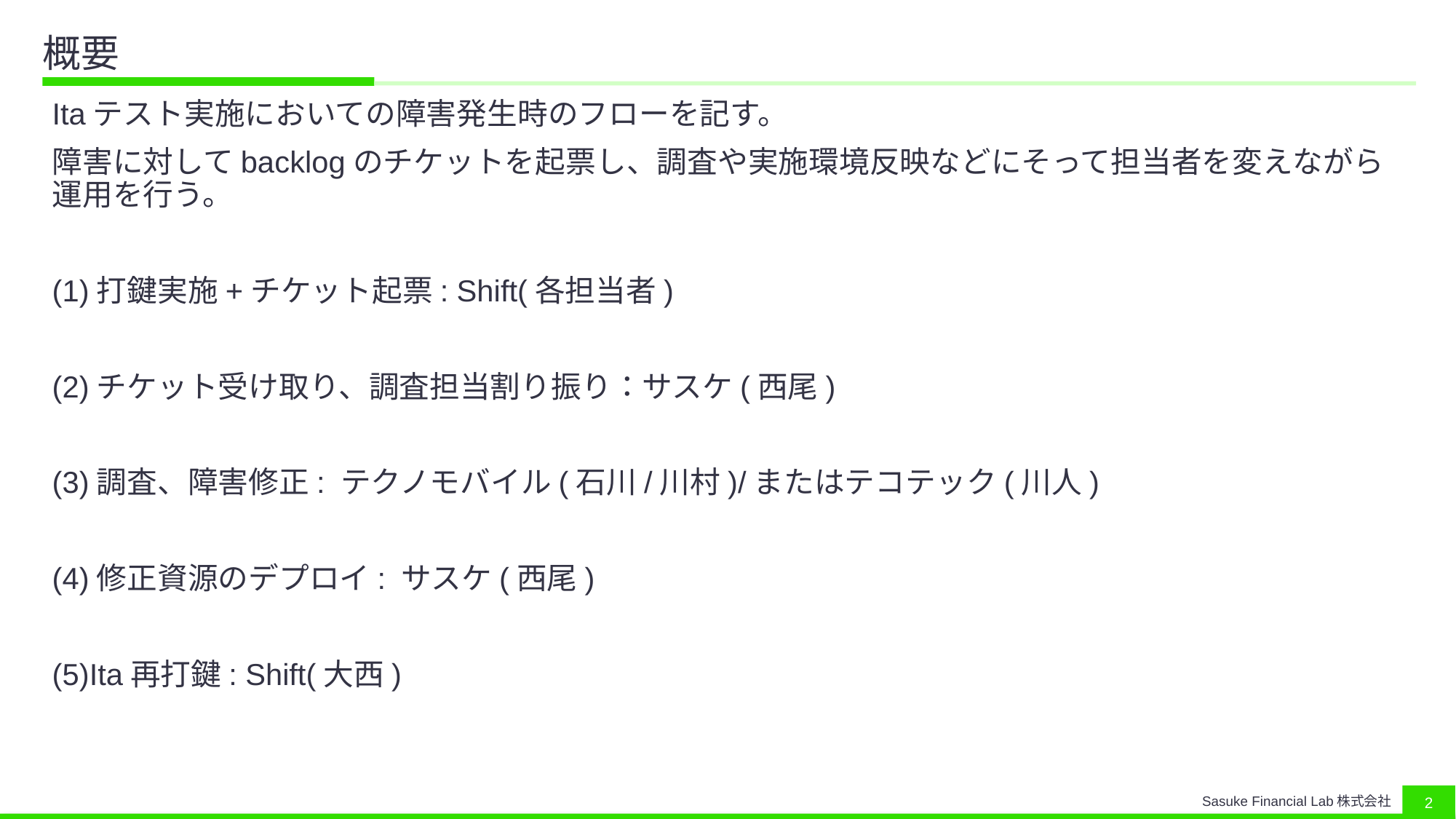

# 概要
Itaテスト実施においての障害発生時のフローを記す。
障害に対してbacklogのチケットを起票し、調査や実施環境反映などにそって担当者を変えながら運用を行う。

(1)打鍵実施+チケット起票: Shift(各担当者)

(2)チケット受け取り、調査担当割り振り：サスケ(西尾)

(3)調査、障害修正: テクノモバイル(石川/川村)/またはテコテック(川人)

(4)修正資源のデプロイ: サスケ(西尾)

(5)Ita再打鍵: Shift(大西)
2
Sasuke Financial Lab株式会社